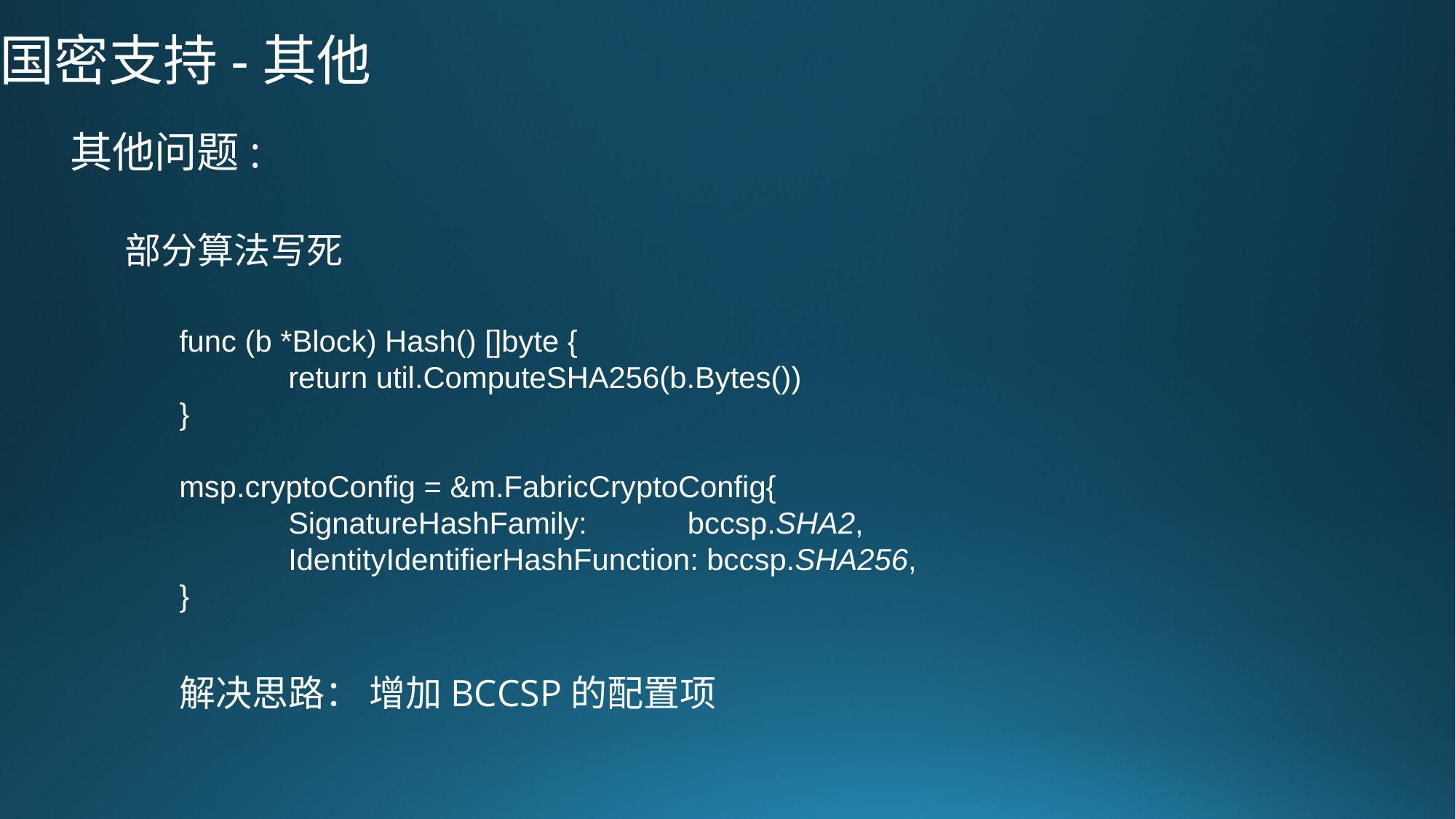

国密支持-其他
其他问题:

部分算法写死

	func (b *Block) Hash() []byte {
		return util.ComputeSHA256(b.Bytes())
	}

	msp.cryptoConfig = &m.FabricCryptoConfig{
		SignatureHashFamily:            bccsp.SHA2,
		IdentityIdentifierHashFunction: bccsp.SHA256,
	}

	解决思路： 增加BCCSP的配置项